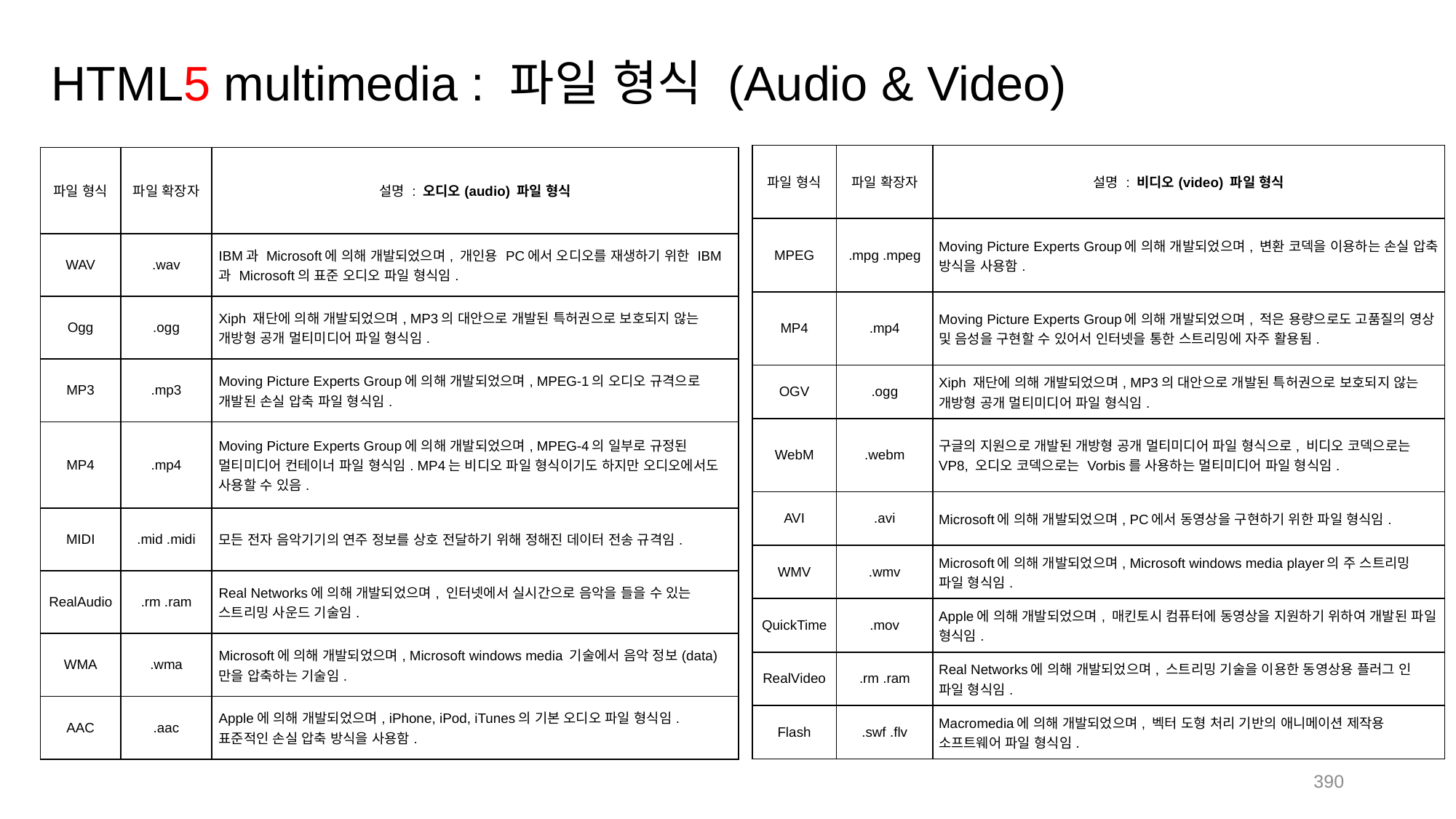

# HTML5 multimedia : 파일 형식 (Audio & Video)
| 파일 형식 | 파일 확장자 | 설명 : 비디오(video) 파일 형식 |
| --- | --- | --- |
| MPEG | .mpg .mpeg | Moving Picture Experts Group에 의해 개발되었으며, 변환 코덱을 이용하는 손실 압축 방식을 사용함. |
| MP4 | .mp4 | Moving Picture Experts Group에 의해 개발되었으며, 적은 용량으로도 고품질의 영상 및 음성을 구현할 수 있어서 인터넷을 통한 스트리밍에 자주 활용됨. |
| OGV | .ogg | Xiph 재단에 의해 개발되었으며, MP3의 대안으로 개발된 특허권으로 보호되지 않는 개방형 공개 멀티미디어 파일 형식임. |
| WebM | .webm | 구글의 지원으로 개발된 개방형 공개 멀티미디어 파일 형식으로, 비디오 코덱으로는 VP8, 오디오 코덱으로는 Vorbis를 사용하는 멀티미디어 파일 형식임. |
| AVI | .avi | Microsoft에 의해 개발되었으며, PC에서 동영상을 구현하기 위한 파일 형식임. |
| WMV | .wmv | Microsoft에 의해 개발되었으며, Microsoft windows media player의 주 스트리밍 파일 형식임. |
| QuickTime | .mov | Apple에 의해 개발되었으며, 매킨토시 컴퓨터에 동영상을 지원하기 위하여 개발된 파일 형식임. |
| RealVideo | .rm .ram | Real Networks에 의해 개발되었으며, 스트리밍 기술을 이용한 동영상용 플러그 인 파일 형식임. |
| Flash | .swf .flv | Macromedia에 의해 개발되었으며, 벡터 도형 처리 기반의 애니메이션 제작용 소프트웨어 파일 형식임. |
| 파일 형식 | 파일 확장자 | 설명 : 오디오(audio) 파일 형식 |
| --- | --- | --- |
| WAV | .wav | IBM과 Microsoft에 의해 개발되었으며, 개인용 PC에서 오디오를 재생하기 위한 IBM과 Microsoft의 표준 오디오 파일 형식임. |
| Ogg | .ogg | Xiph 재단에 의해 개발되었으며, MP3의 대안으로 개발된 특허권으로 보호되지 않는 개방형 공개 멀티미디어 파일 형식임. |
| MP3 | .mp3 | Moving Picture Experts Group에 의해 개발되었으며, MPEG-1의 오디오 규격으로 개발된 손실 압축 파일 형식임. |
| MP4 | .mp4 | Moving Picture Experts Group에 의해 개발되었으며, MPEG-4의 일부로 규정된 멀티미디어 컨테이너 파일 형식임. MP4는 비디오 파일 형식이기도 하지만 오디오에서도 사용할 수 있음. |
| MIDI | .mid .midi | 모든 전자 음악기기의 연주 정보를 상호 전달하기 위해 정해진 데이터 전송 규격임. |
| RealAudio | .rm .ram | Real Networks에 의해 개발되었으며, 인터넷에서 실시간으로 음악을 들을 수 있는 스트리밍 사운드 기술임. |
| WMA | .wma | Microsoft에 의해 개발되었으며, Microsoft windows media 기술에서 음악 정보(data)만을 압축하는 기술임. |
| AAC | .aac | Apple에 의해 개발되었으며, iPhone, iPod, iTunes의 기본 오디오 파일 형식임. 표준적인 손실 압축 방식을 사용함. |
390